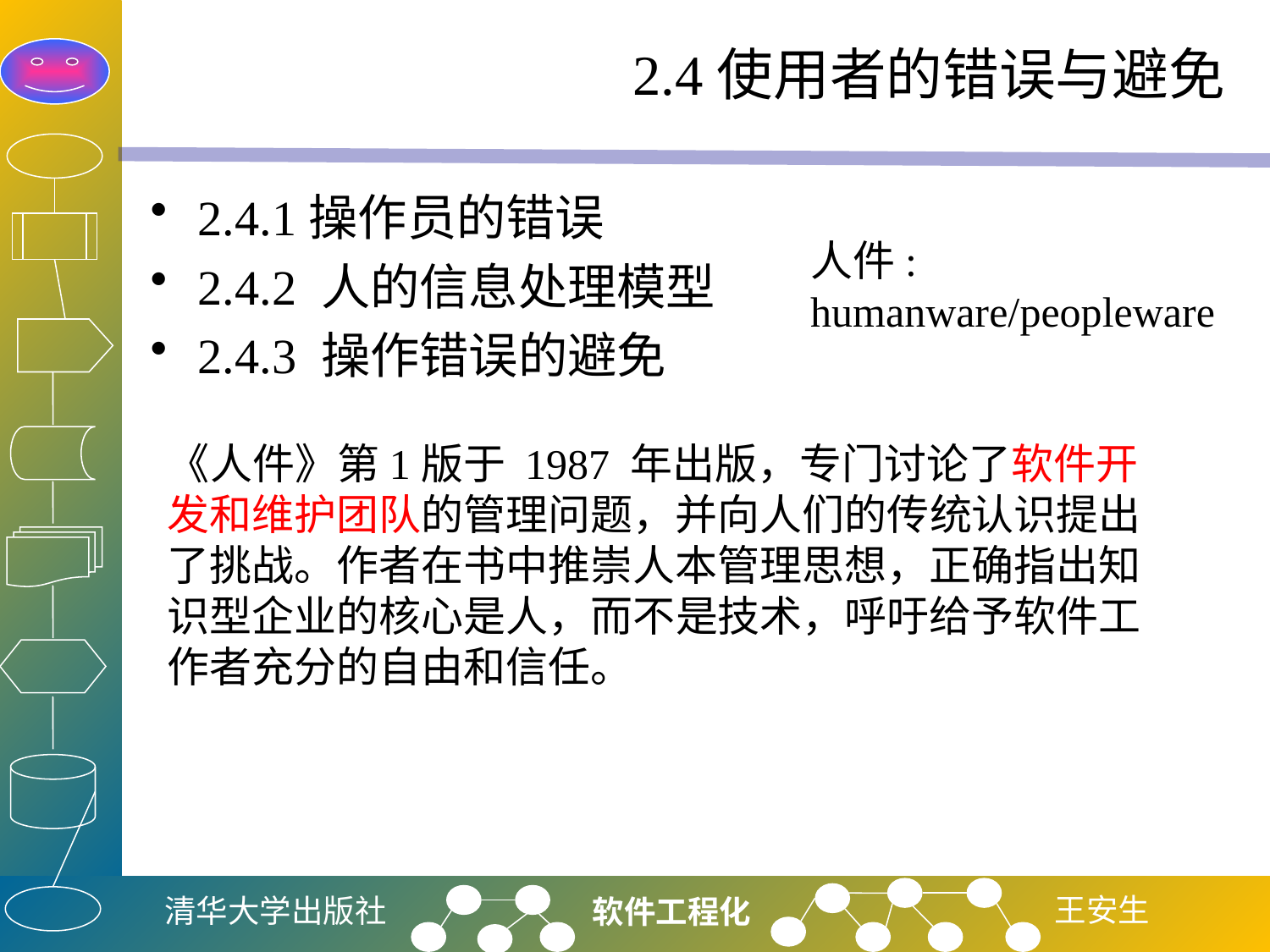

# 2.4使用者的错误与避免
2.4.1操作员的错误
2.4.2 人的信息处理模型
2.4.3 操作错误的避免
人件:
humanware/peopleware
《人件》第1版于 1987 年出版，专门讨论了软件开发和维护团队的管理问题，并向人们的传统认识提出了挑战。作者在书中推崇人本管理思想，正确指出知识型企业的核心是人，而不是技术，呼吁给予软件工作者充分的自由和信任。